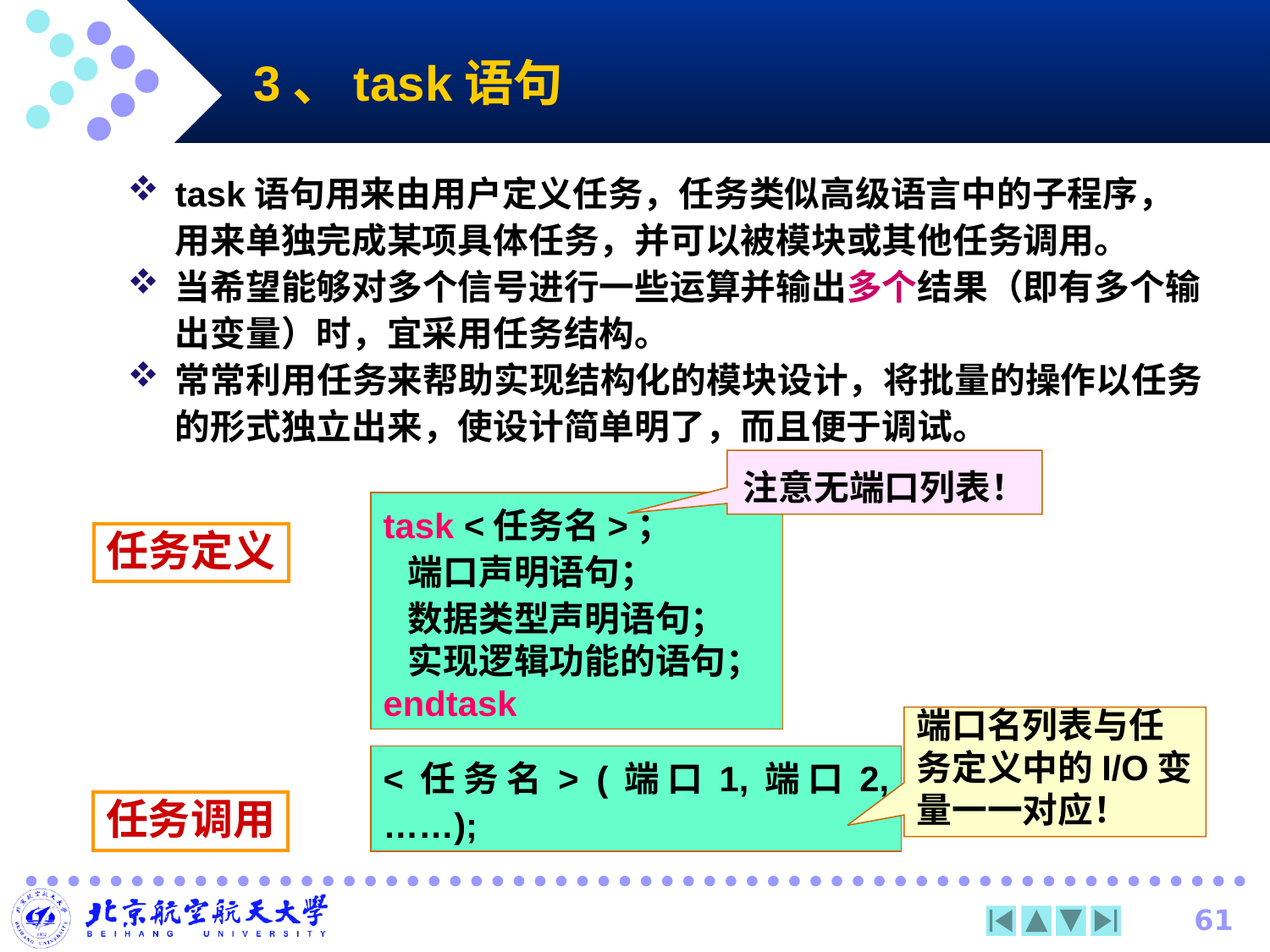

# 3、task语句
task语句用来由用户定义任务，任务类似高级语言中的子程序，用来单独完成某项具体任务，并可以被模块或其他任务调用。
当希望能够对多个信号进行一些运算并输出多个结果（即有多个输出变量）时，宜采用任务结构。
常常利用任务来帮助实现结构化的模块设计，将批量的操作以任务的形式独立出来，使设计简单明了，而且便于调试。
注意无端口列表！
task <任务名>；
  端口声明语句；
  数据类型声明语句；
  实现逻辑功能的语句；
endtask
任务定义
端口名列表与任务定义中的I/O变量一一对应！
<任务名> (端口1,端口2,……);
任务调用
61